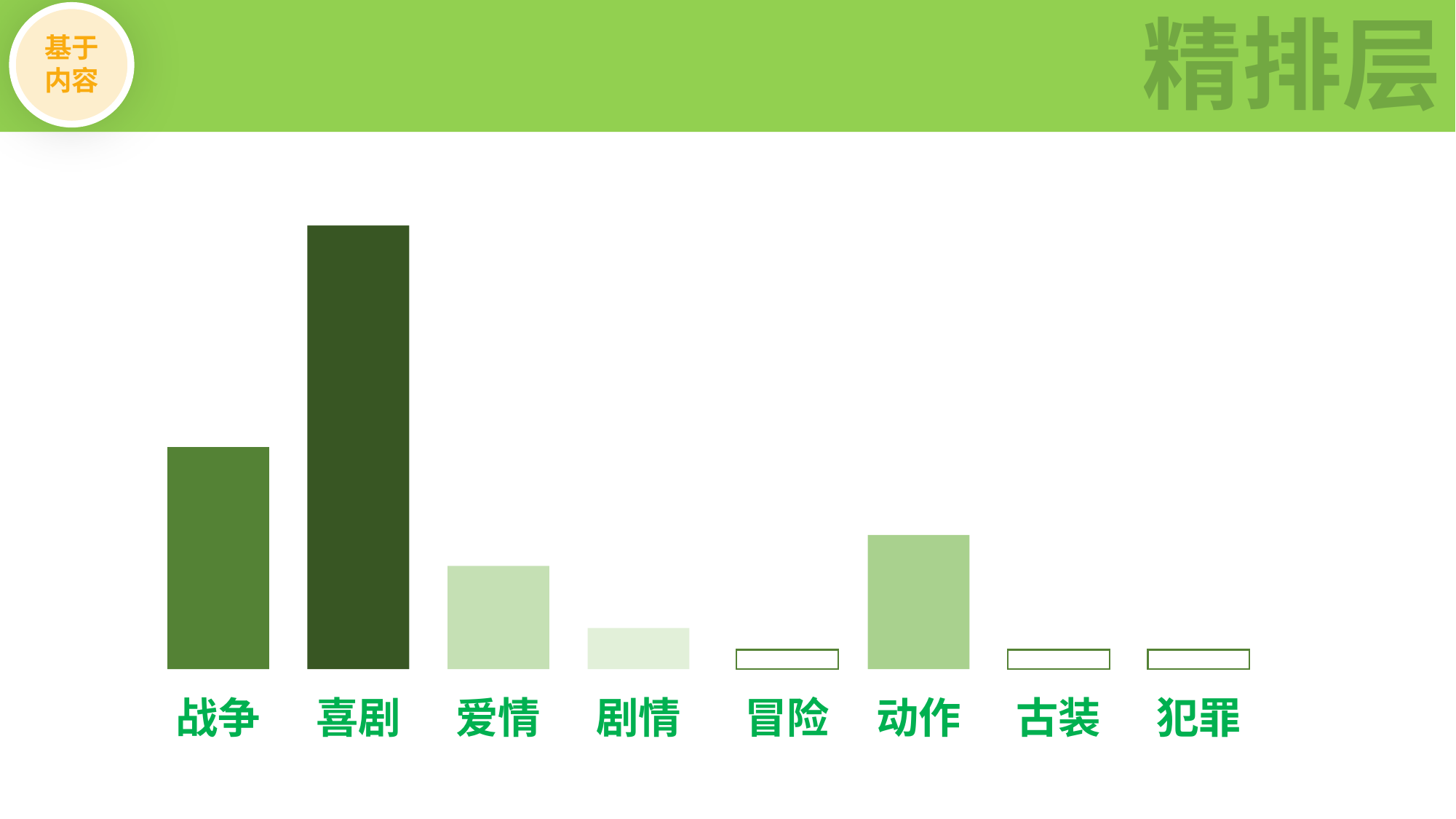

精排层

基于
内容

战争
喜剧
爱情
剧情
冒险
动作
古装
犯罪